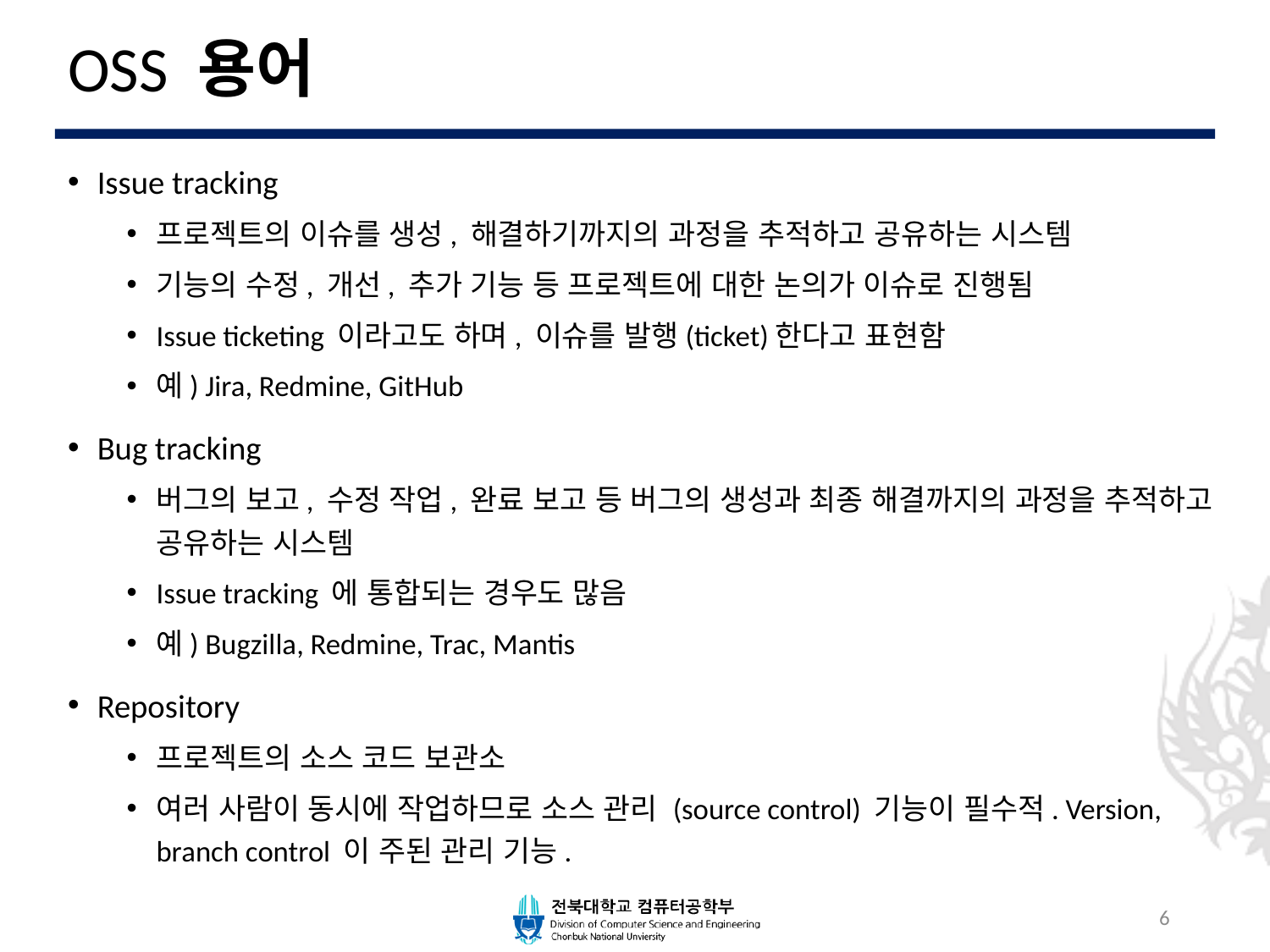

# OSS 용어
Issue tracking
프로젝트의 이슈를 생성, 해결하기까지의 과정을 추적하고 공유하는 시스템
기능의 수정, 개선, 추가 기능 등 프로젝트에 대한 논의가 이슈로 진행됨
Issue ticketing 이라고도 하며, 이슈를 발행(ticket)한다고 표현함
예) Jira, Redmine, GitHub
Bug tracking
버그의 보고, 수정 작업, 완료 보고 등 버그의 생성과 최종 해결까지의 과정을 추적하고 공유하는 시스템
Issue tracking 에 통합되는 경우도 많음
예) Bugzilla, Redmine, Trac, Mantis
Repository
프로젝트의 소스 코드 보관소
여러 사람이 동시에 작업하므로 소스 관리 (source control) 기능이 필수적. Version, branch control 이 주된 관리 기능.

6